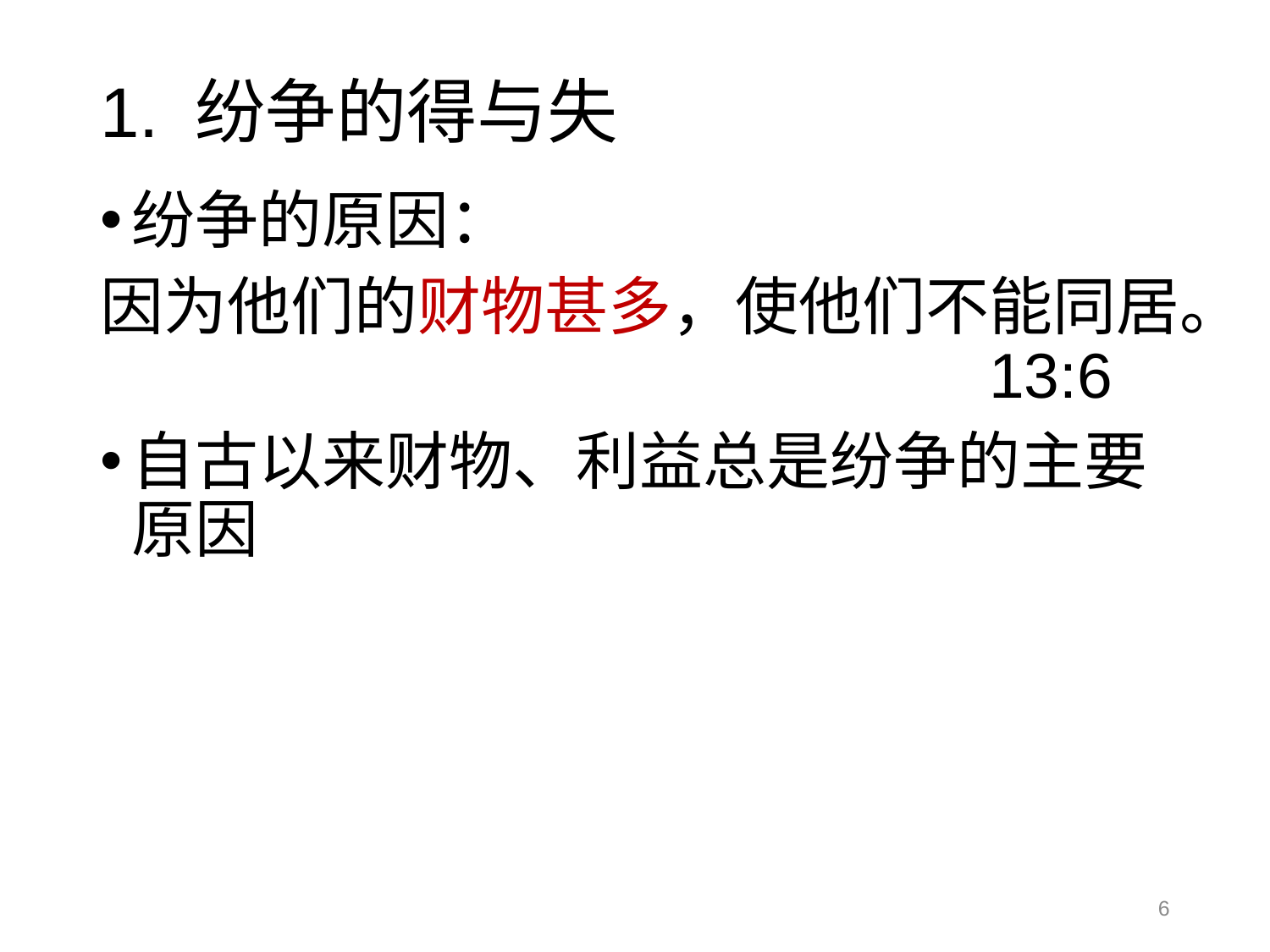

# 1. 纷争的得与失
纷争的原因：
因为他们的财物甚多，使他们不能同居。							13:6
自古以来财物、利益总是纷争的主要原因
6